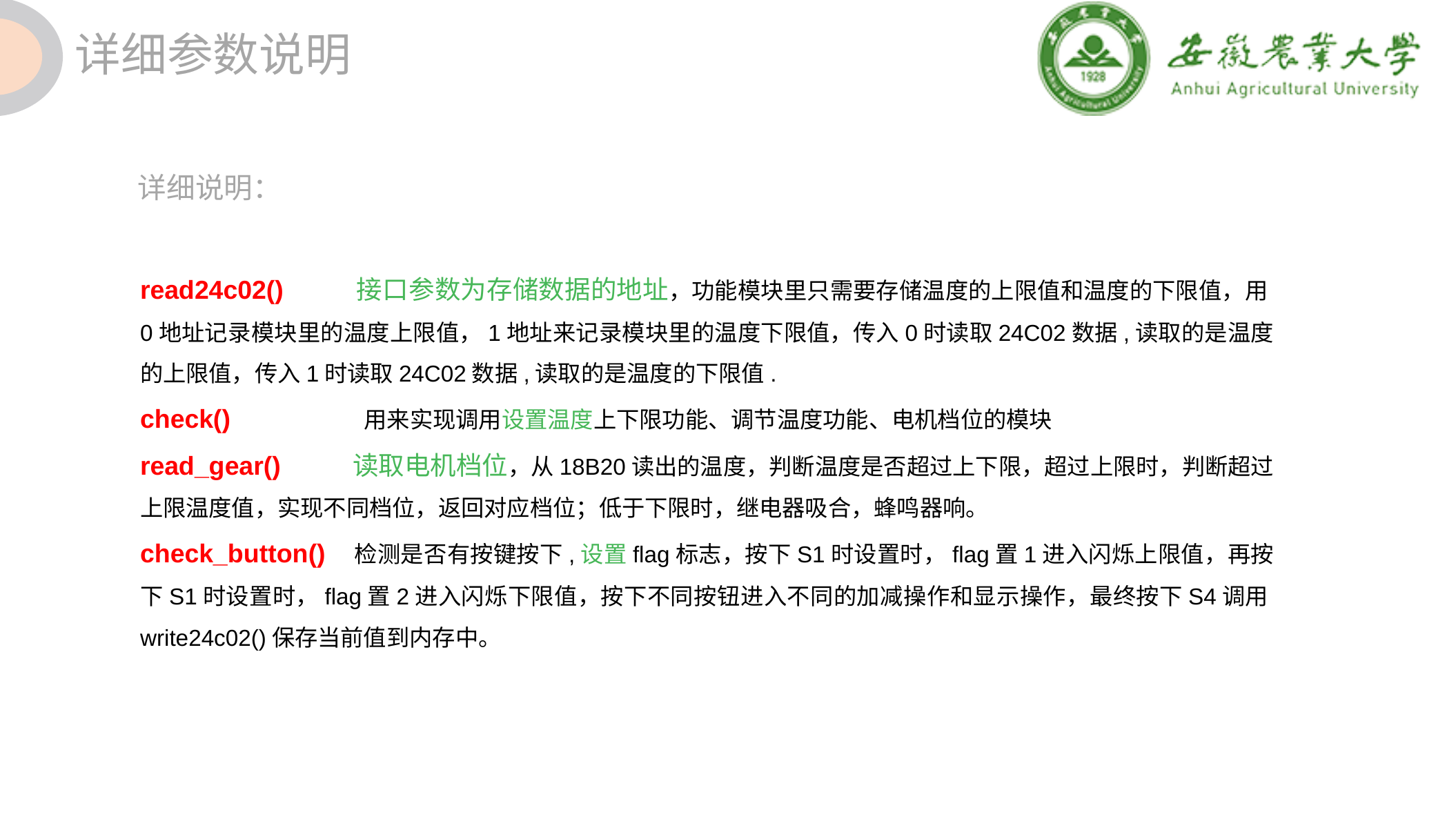

详细参数说明

详细说明：
read24c02()         接口参数为存储数据的地址，功能模块里只需要存储温度的上限值和温度的下限值，用0地址记录模块里的温度上限值，1地址来记录模块里的温度下限值，传入0时读取24C02数据,读取的是温度的上限值，传入1时读取24C02数据,读取的是温度的下限值.
check()	                  用来实现调用设置温度上下限功能、调节温度功能、电机档位的模块
read_gear()         读取电机档位，从18B20读出的温度，判断温度是否超过上下限，超过上限时，判断超过上限温度值，实现不同档位，返回对应档位；低于下限时，继电器吸合，蜂鸣器响。
check_button()   检测是否有按键按下,设置flag标志，按下S1时设置时，flag置1进入闪烁上限值，再按下S1时设置时，flag置2进入闪烁下限值，按下不同按钮进入不同的加减操作和显示操作，最终按下S4调用write24c02()保存当前值到内存中。